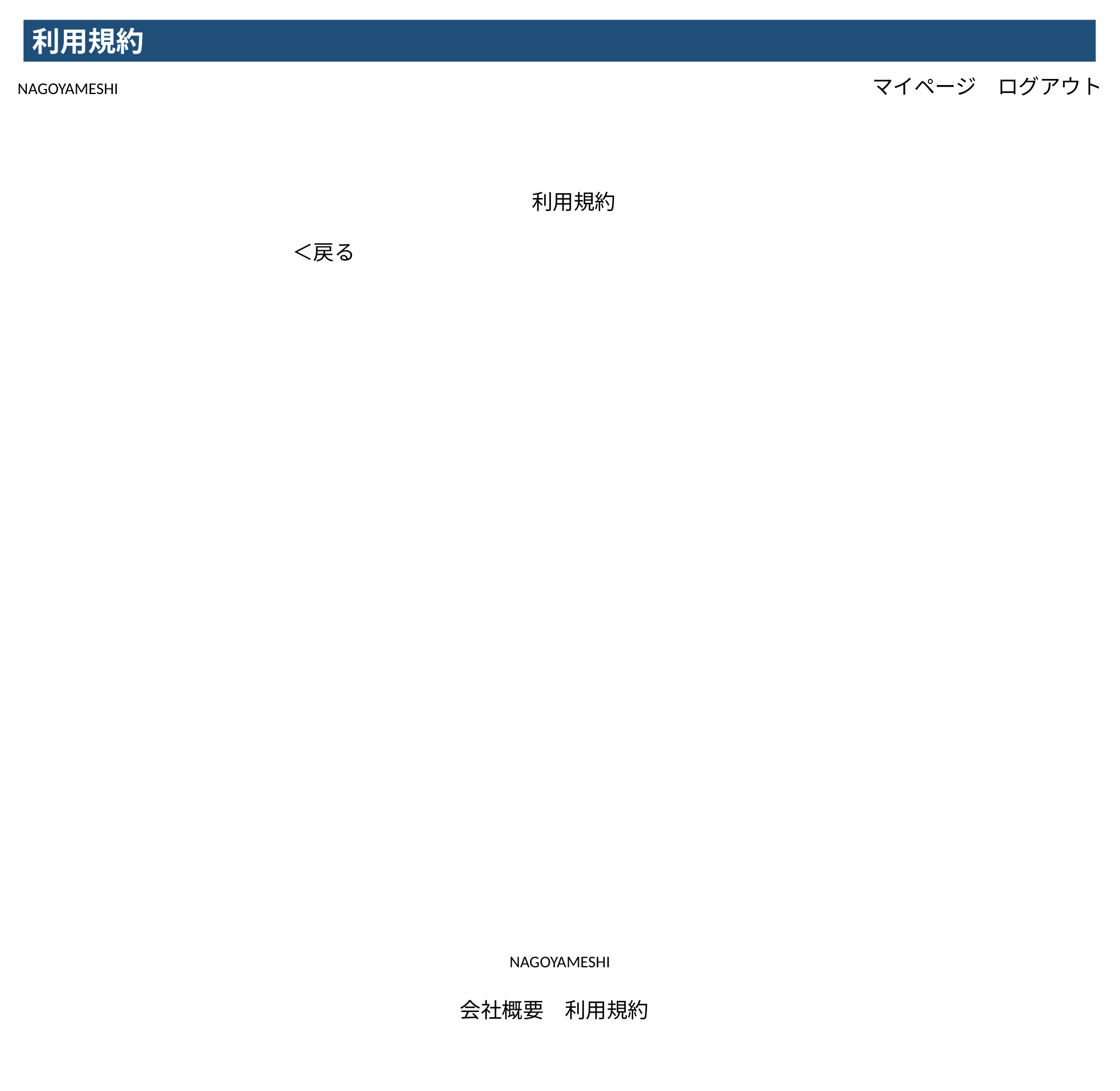

利用規約
NAGOYAMESHI
マイページ　ログアウト
利用規約

＜戻る
NAGOYAMESHI
会社概要　利用規約